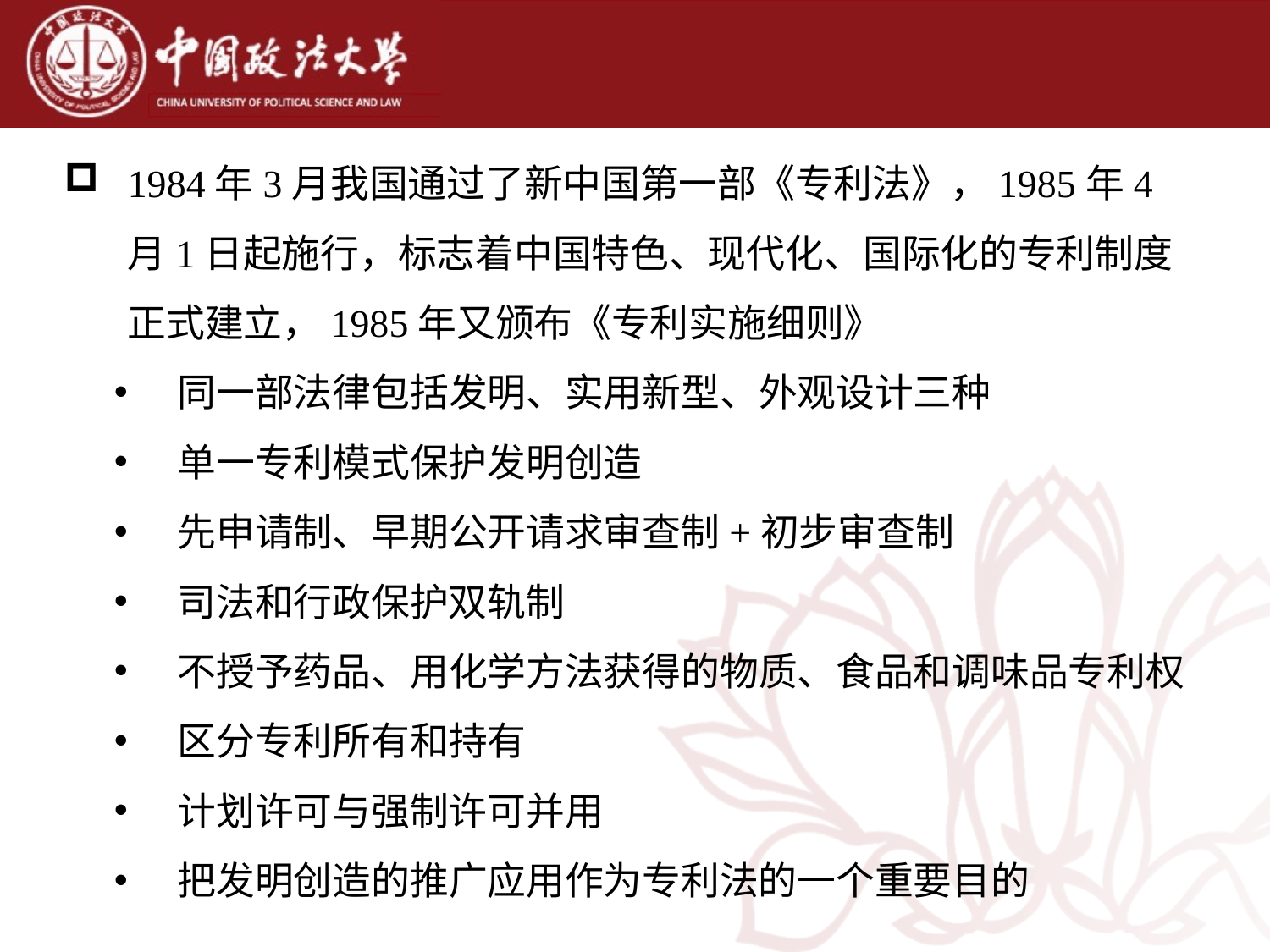

1984年3月我国通过了新中国第一部《专利法》，1985年4月1日起施行，标志着中国特色、现代化、国际化的专利制度正式建立，1985年又颁布《专利实施细则》
同一部法律包括发明、实用新型、外观设计三种
单一专利模式保护发明创造
先申请制、早期公开请求审查制+初步审查制
司法和行政保护双轨制
不授予药品、用化学方法获得的物质、食品和调味品专利权
区分专利所有和持有
计划许可与强制许可并用
把发明创造的推广应用作为专利法的一个重要目的